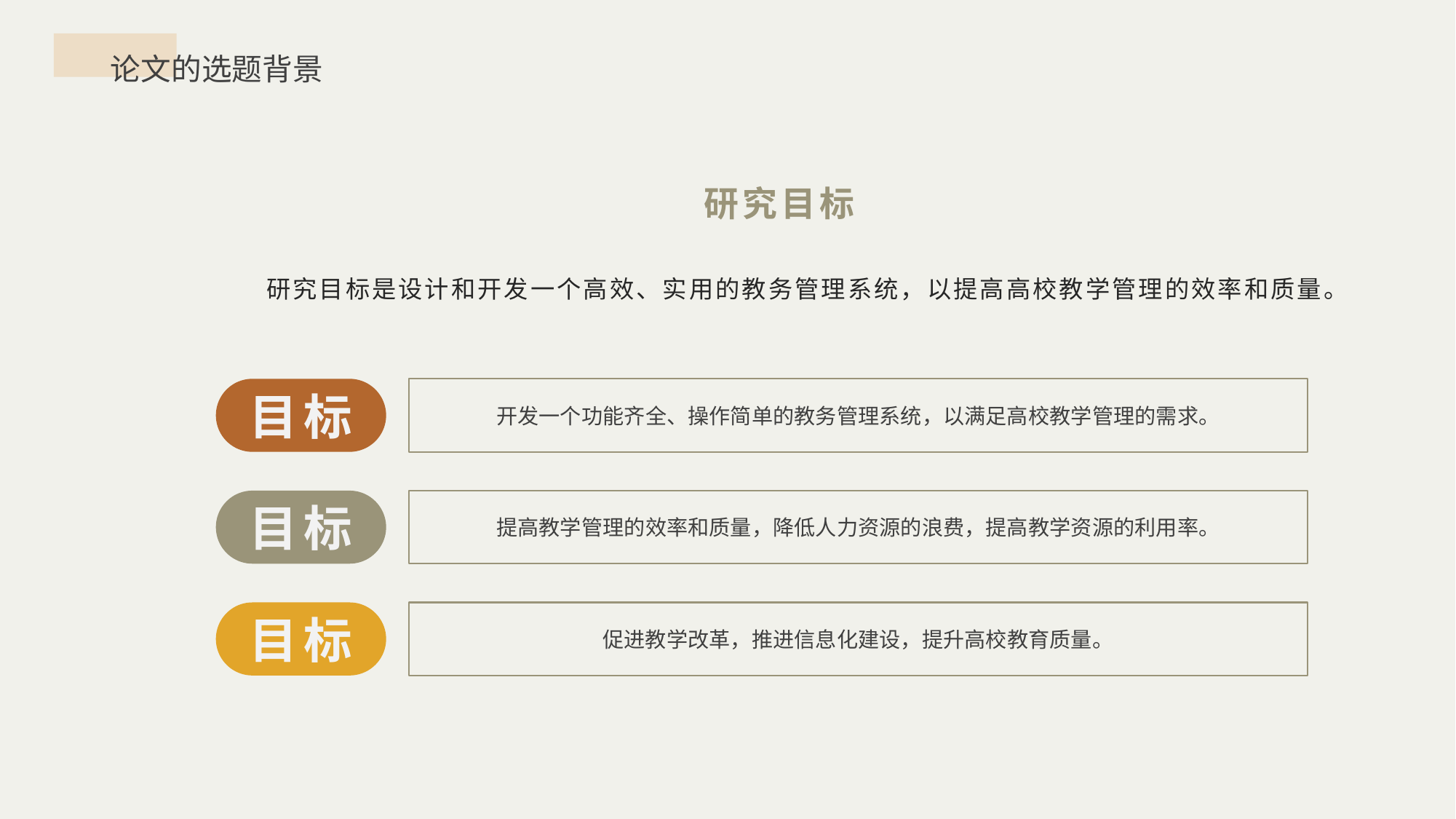

论文的选题背景

研究目标
研究目标是设计和开发一个高效、实用的教务管理系统，以提高高校教学管理的效率和质量。
目标
开发一个功能齐全、操作简单的教务管理系统，以满足高校教学管理的需求。
目标
提高教学管理的效率和质量，降低人力资源的浪费，提高教学资源的利用率。
目标
促进教学改革，推进信息化建设，提升高校教育质量。